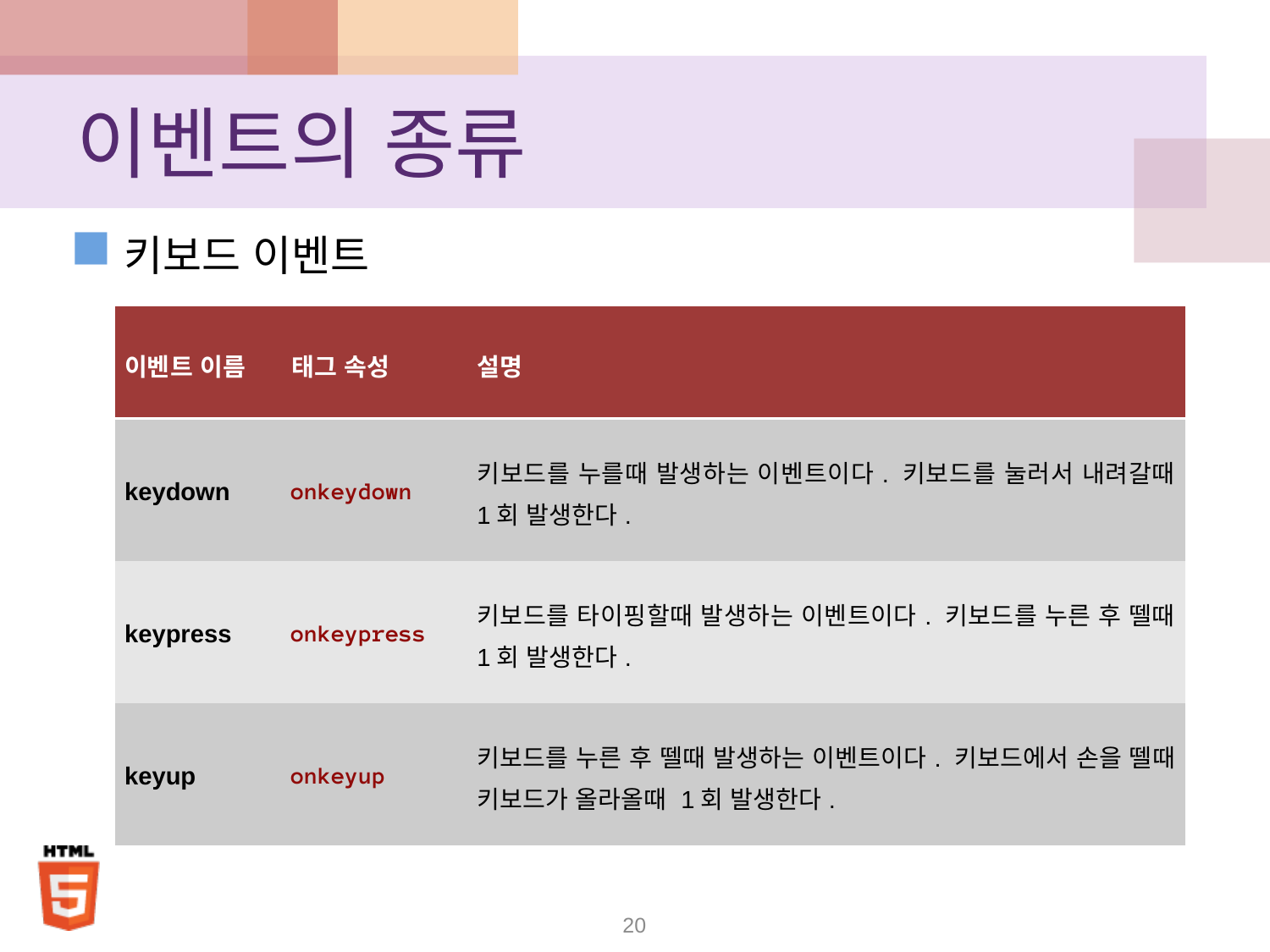

# 이벤트의 종류
키보드 이벤트
| 이벤트 이름 | 태그 속성 | 설명 |
| --- | --- | --- |
| keydown | onkeydown | 키보드를 누를때 발생하는 이벤트이다. 키보드를 눌러서 내려갈때 1회 발생한다. |
| keypress | onkeypress | 키보드를 타이핑할때 발생하는 이벤트이다. 키보드를 누른 후 뗄때 1회 발생한다. |
| keyup | onkeyup | 키보드를 누른 후 뗄때 발생하는 이벤트이다. 키보드에서 손을 뗄때 키보드가 올라올때 1회 발생한다. |
20